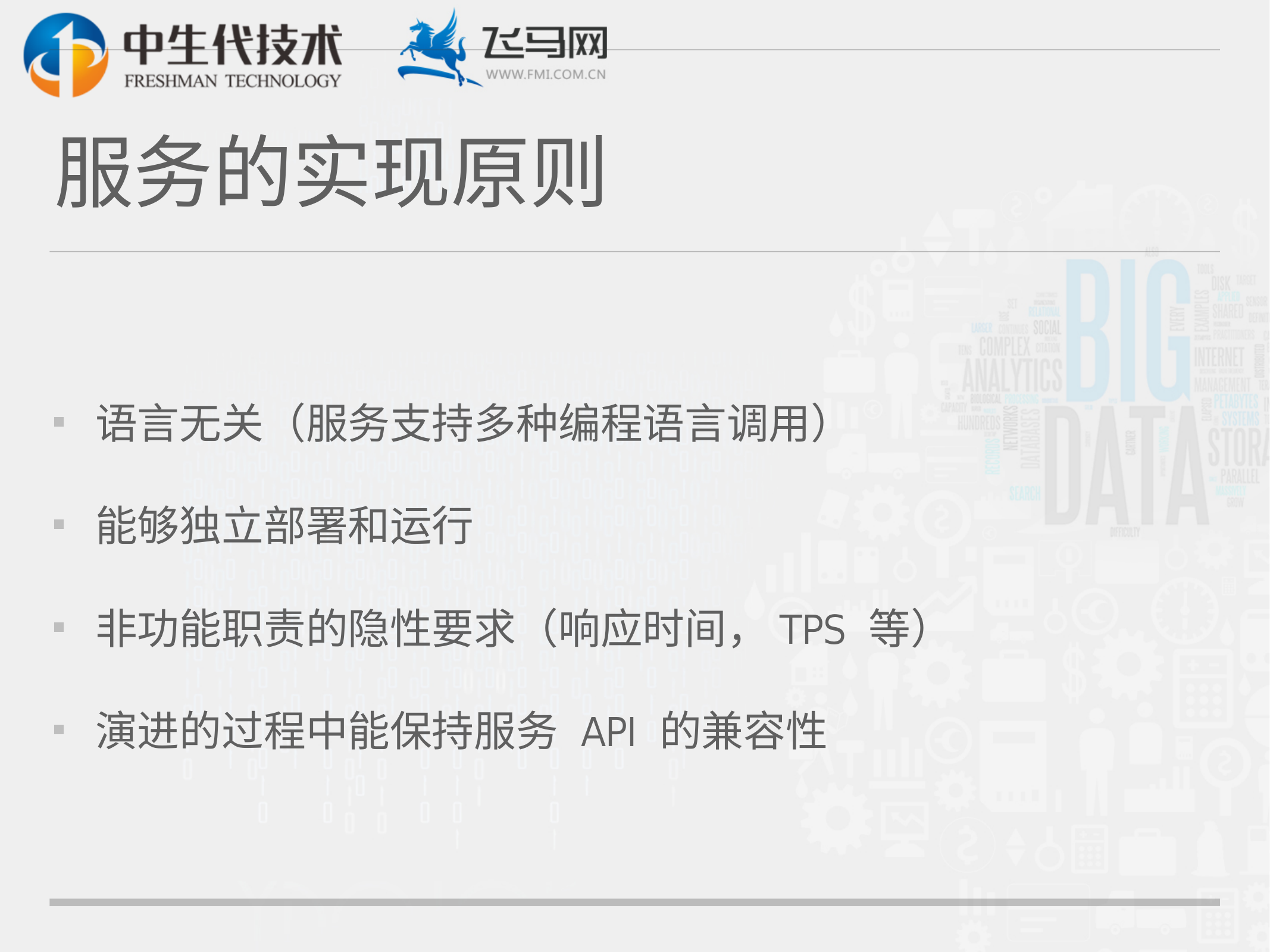

# 服务的实现原则
语言无关（服务支持多种编程语言调用）
能够独立部署和运行
非功能职责的隐性要求（响应时间，TPS 等）
演进的过程中能保持服务 API 的兼容性